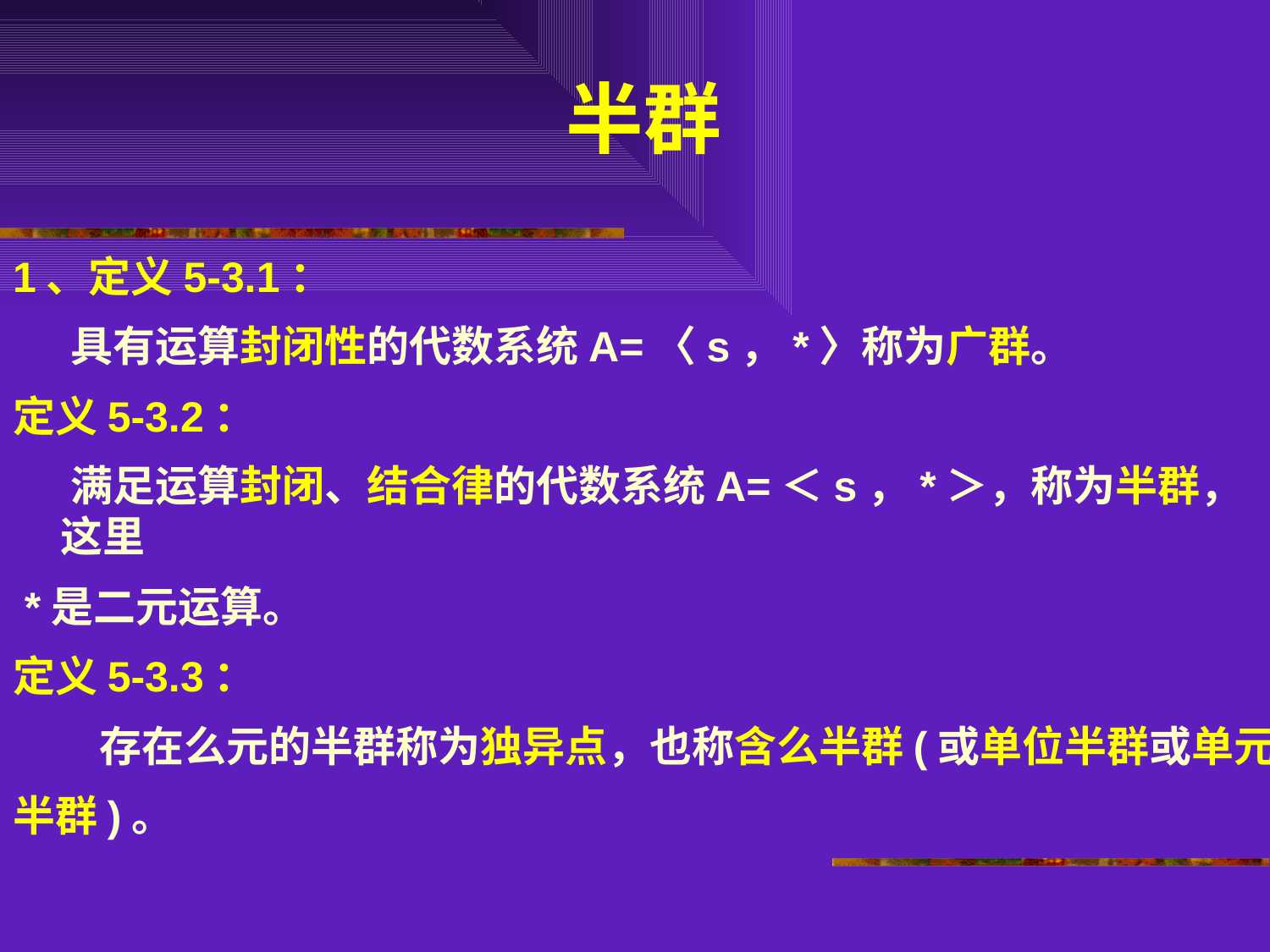

# 半群
1、定义5-3.1：
     具有运算封闭性的代数系统A=〈s，*〉称为广群。
定义5-3.2：
     满足运算封闭、结合律的代数系统A=＜s，*＞，称为半群，这里
 *是二元运算。
定义5-3.3：
        存在么元的半群称为独异点，也称含么半群(或单位半群或单元
半群)。